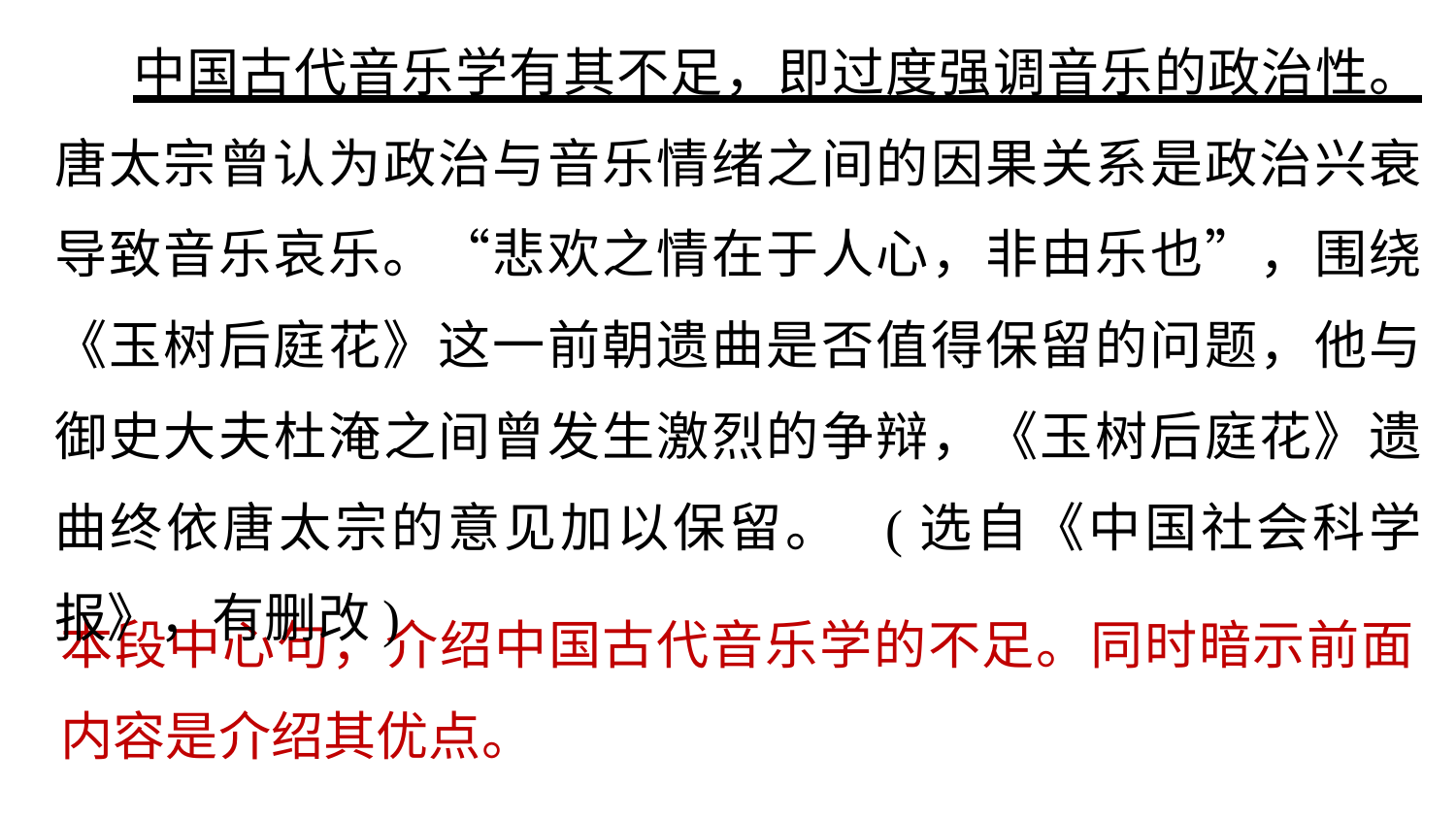

中国古代音乐学有其不足，即过度强调音乐的政治性。唐太宗曾认为政治与音乐情绪之间的因果关系是政治兴衰导致音乐哀乐。“悲欢之情在于人心，非由乐也”，围绕《玉树后庭花》这一前朝遗曲是否值得保留的问题，他与御史大夫杜淹之间曾发生激烈的争辩，《玉树后庭花》遗曲终依唐太宗的意见加以保留。  (选自《中国社会科学报》，有删改)
本段中心句，介绍中国古代音乐学的不足。同时暗示前面内容是介绍其优点。